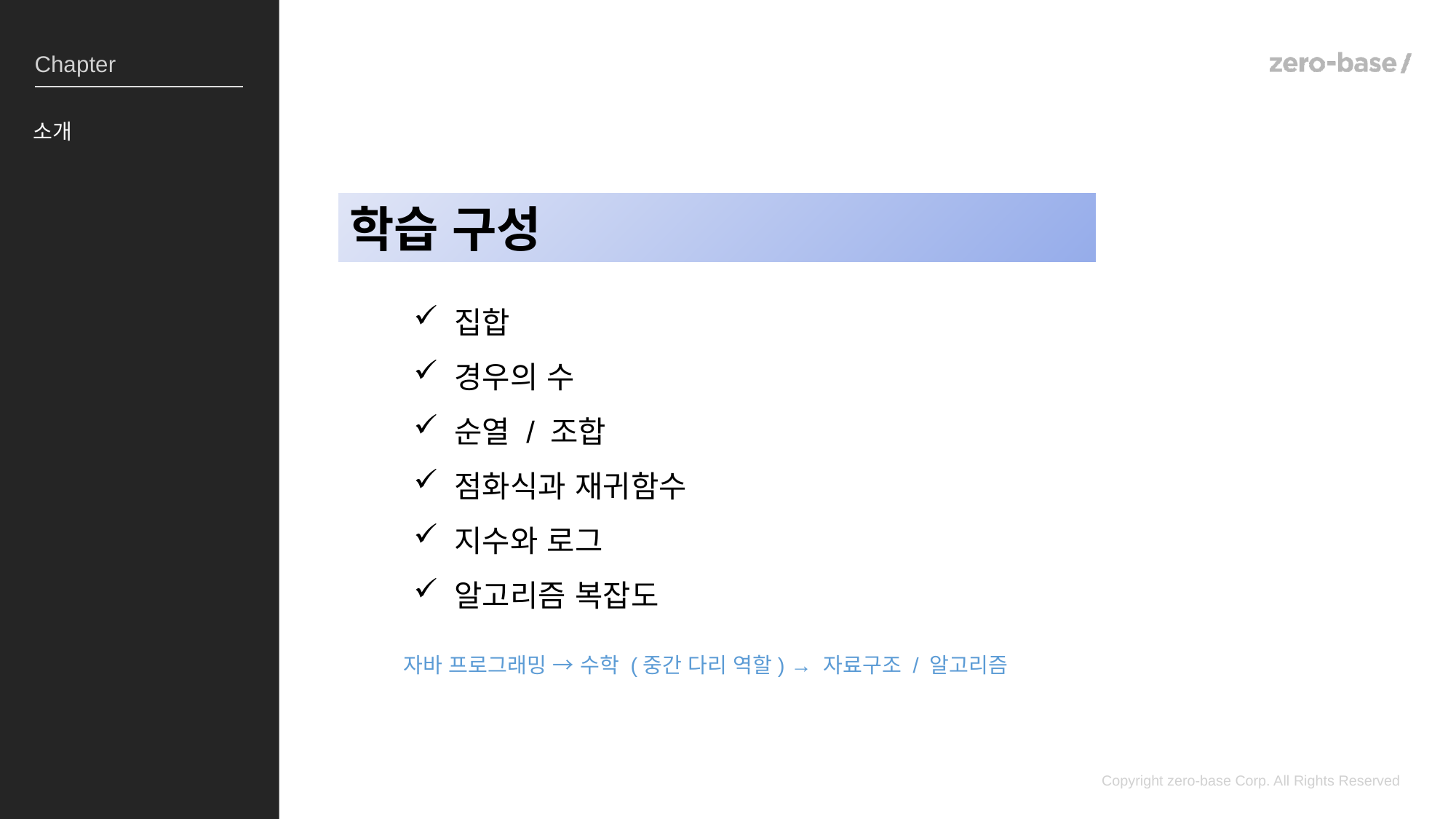

소개
학습 구성
집합
경우의 수
순열 / 조합
점화식과 재귀함수
지수와 로그
알고리즘 복잡도
자바 프로그래밍 → 수학 (중간 다리 역할) → 자료구조 / 알고리즘